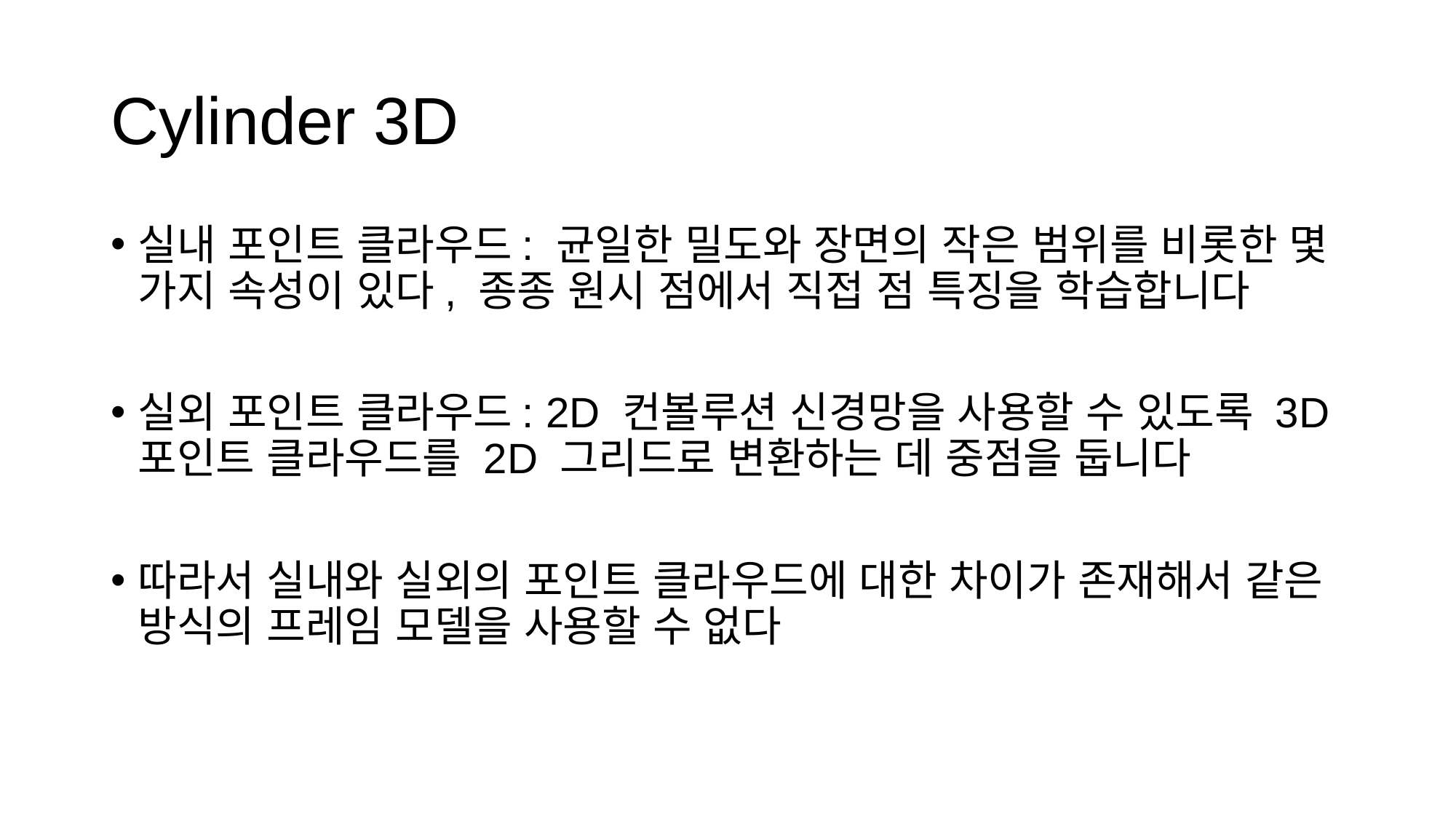

# Cylinder 3D
실내 포인트 클라우드: 균일한 밀도와 장면의 작은 범위를 비롯한 몇 가지 속성이 있다, 종종 원시 점에서 직접 점 특징을 학습합니다

실외 포인트 클라우드: 2D 컨볼루션 신경망을 사용할 수 있도록 3D 포인트 클라우드를 2D 그리드로 변환하는 데 중점을 둡니다

따라서 실내와 실외의 포인트 클라우드에 대한 차이가 존재해서 같은 방식의 프레임 모델을 사용할 수 없다